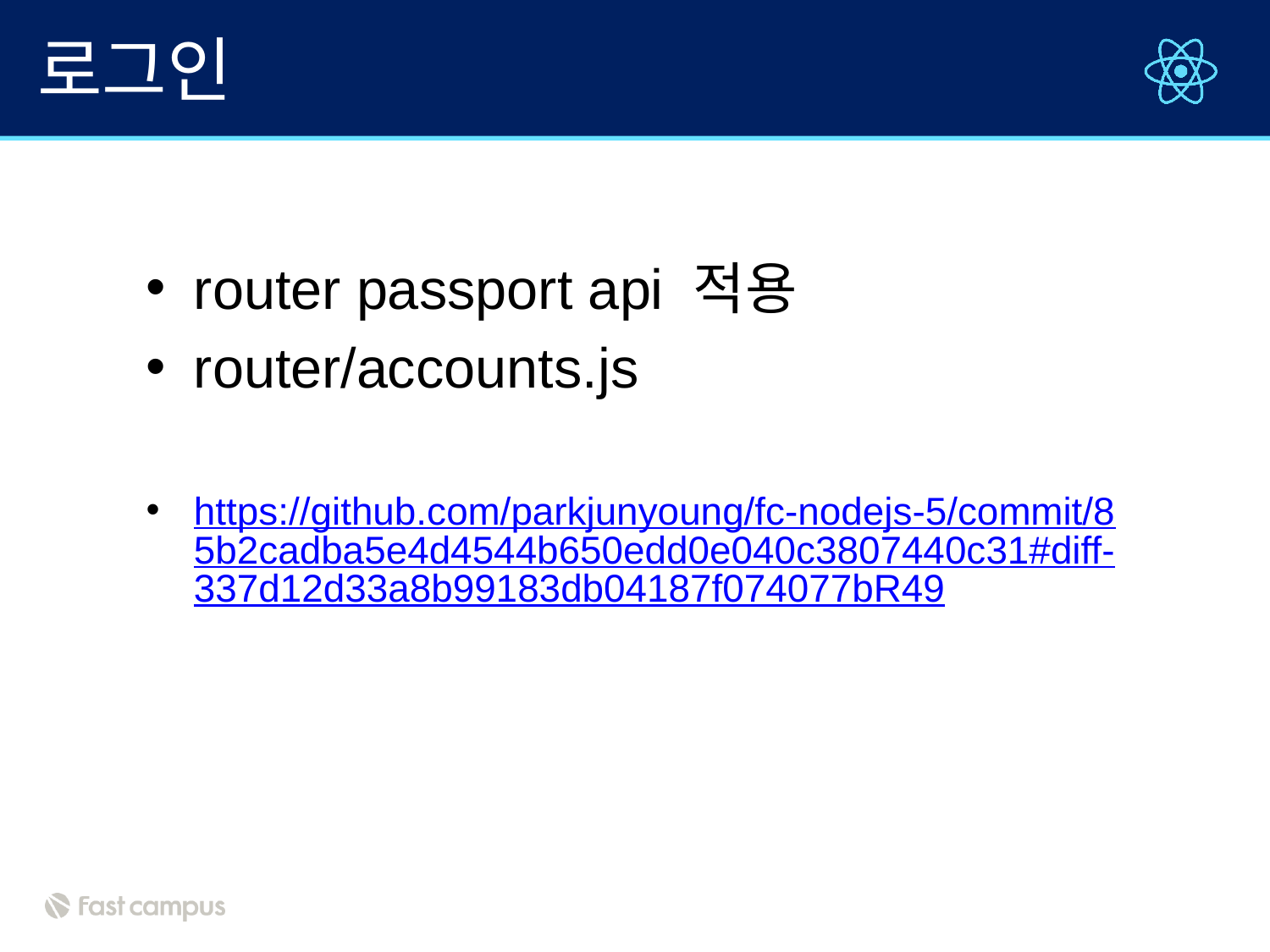

# 로그인
router passport api 적용
router/accounts.js

https://github.com/parkjunyoung/fc-nodejs-5/commit/85b2cadba5e4d4544b650edd0e040c3807440c31#diff-337d12d33a8b99183db04187f074077bR49